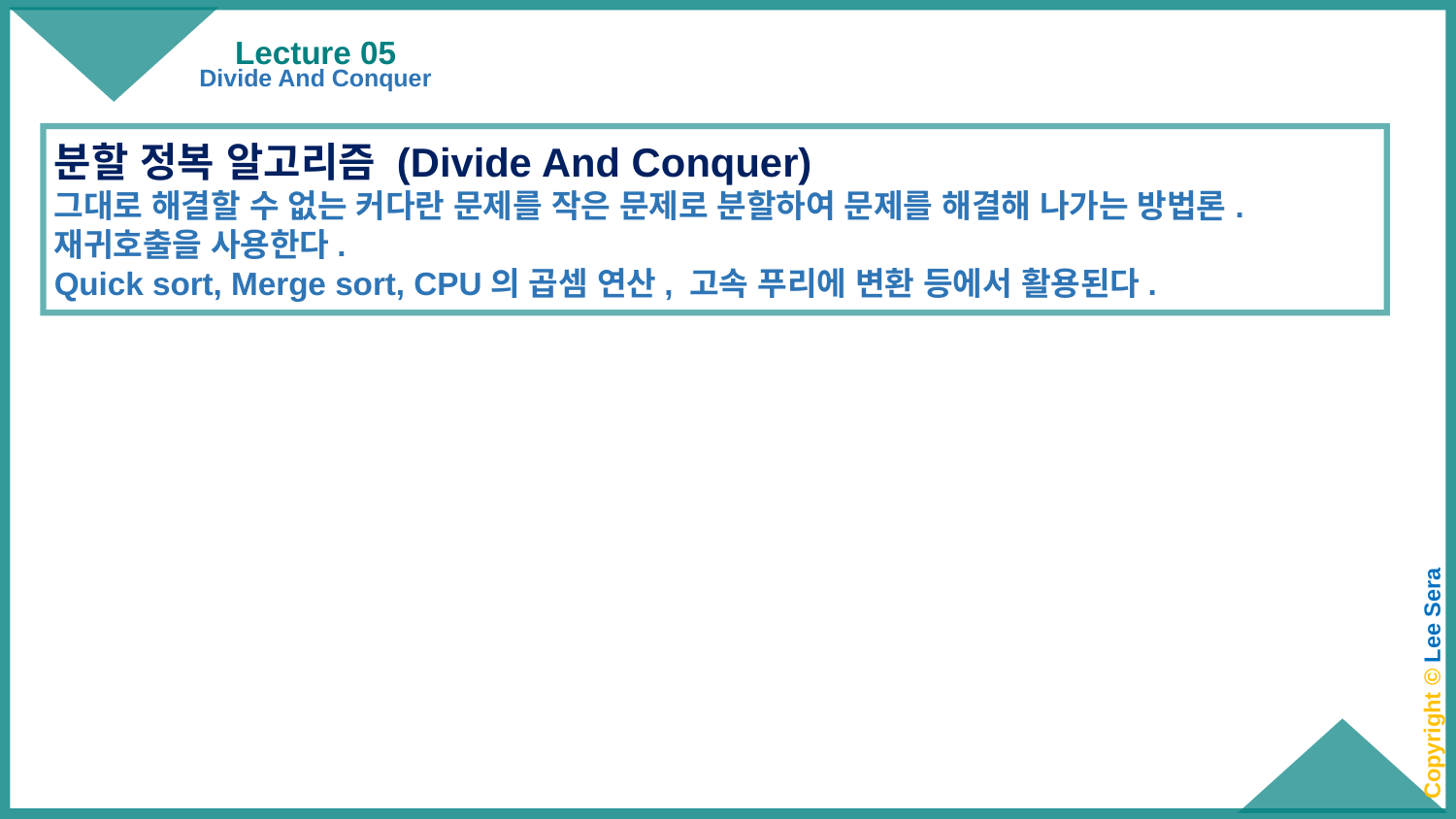

# Lecture 05
Divide And Conquer
분할 정복 알고리즘 (Divide And Conquer)
그대로 해결할 수 없는 커다란 문제를 작은 문제로 분할하여 문제를 해결해 나가는 방법론.
재귀호출을 사용한다.
Quick sort, Merge sort, CPU의 곱셈 연산, 고속 푸리에 변환 등에서 활용된다.
Copyright © Lee Sera